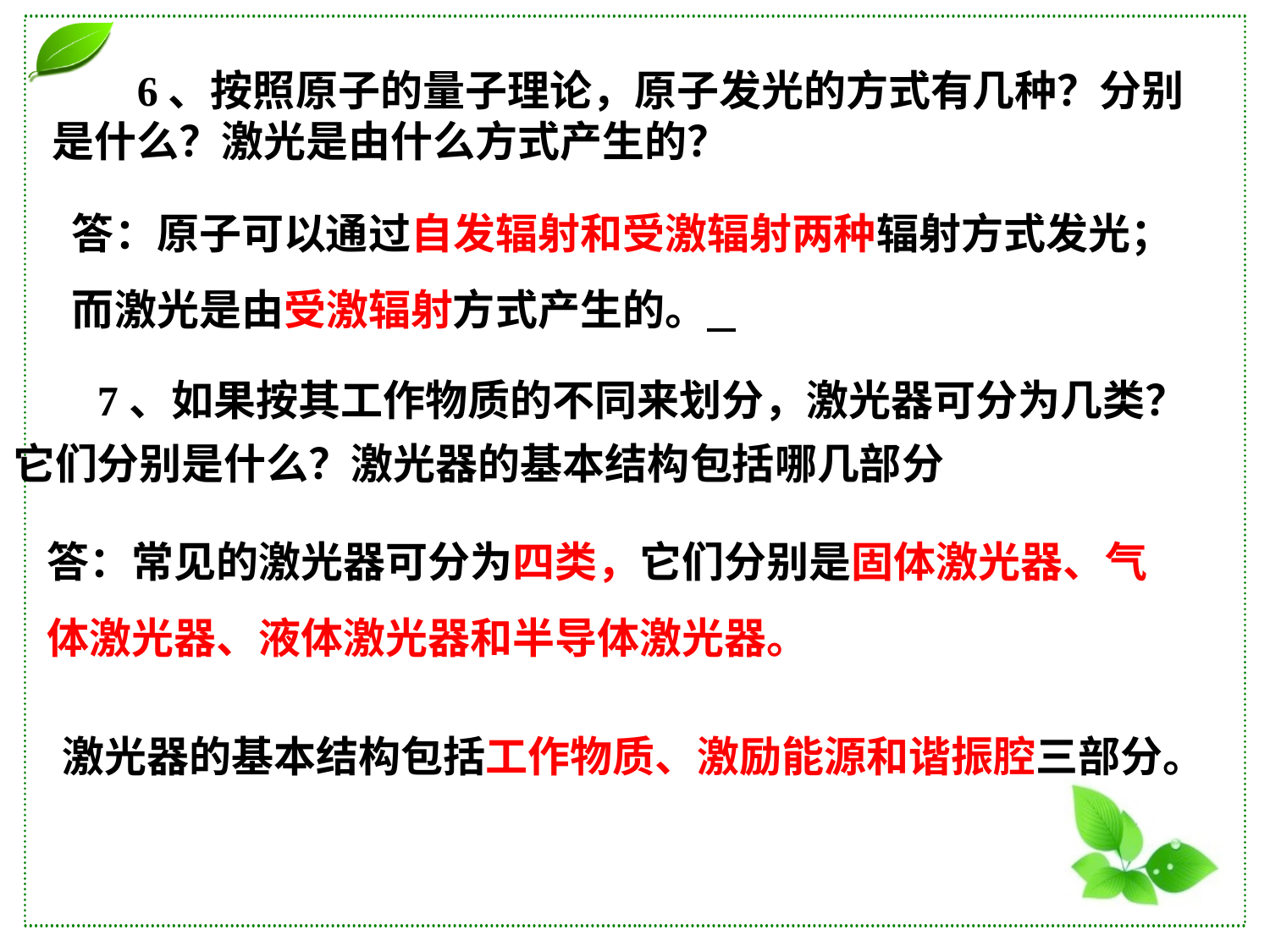

6、按照原子的量子理论，原子发光的方式有几种？分别是什么？激光是由什么方式产生的？
答：原子可以通过自发辐射和受激辐射两种辐射方式发光；而激光是由受激辐射方式产生的。
        7、如果按其工作物质的不同来划分，激光器可分为几类？它们分别是什么？激光器的基本结构包括哪几部分
答：常见的激光器可分为四类，它们分别是固体激光器、气体激光器、液体激光器和半导体激光器。
激光器的基本结构包括工作物质、激励能源和谐振腔三部分。